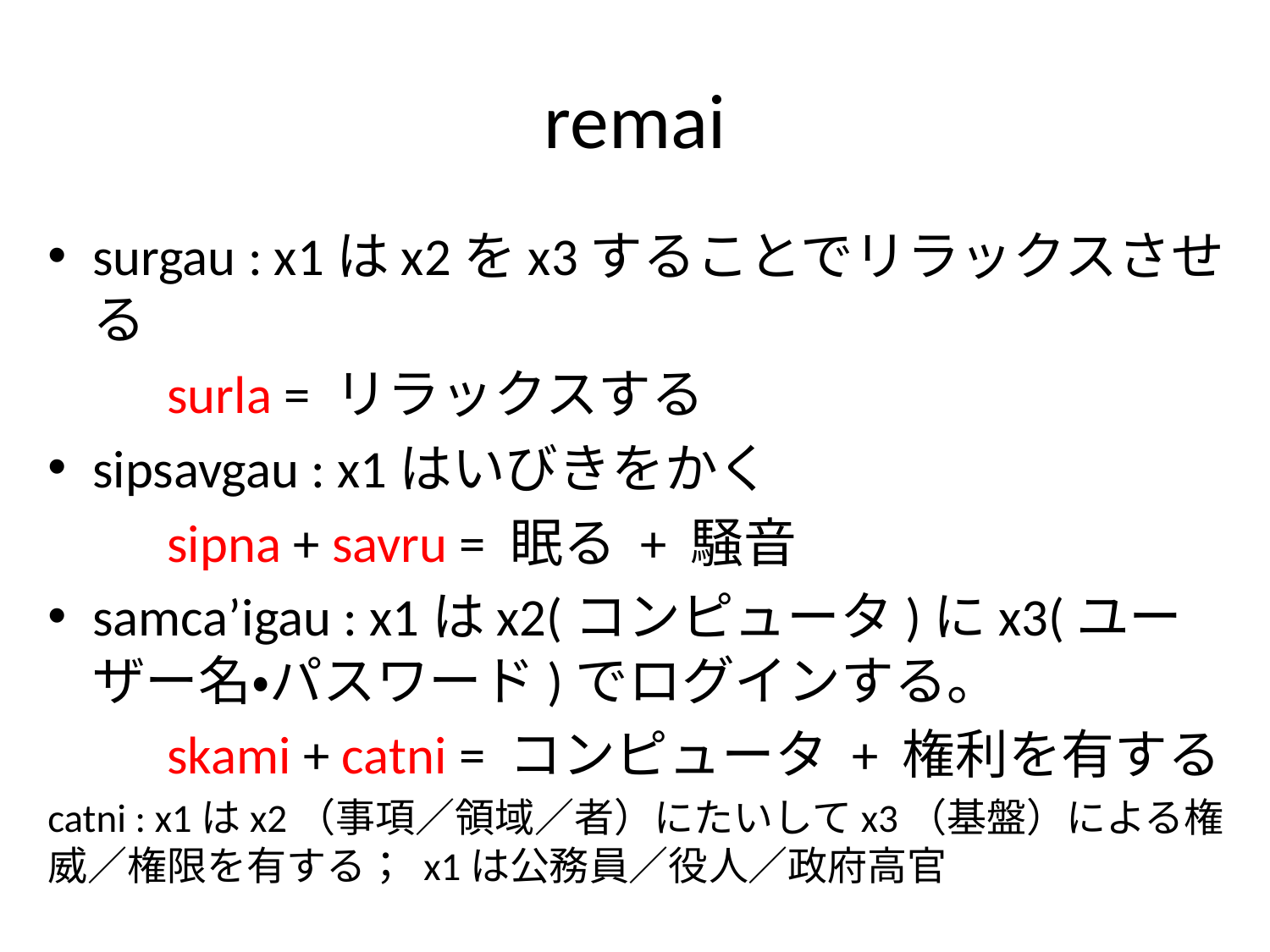

# remai
surgau : x1はx2をx3することでリラックスさせる
	surla = リラックスする
sipsavgau : x1はいびきをかく
	sipna + savru = 眠る + 騒音
samca’igau : x1はx2(コンピュータ)にx3(ユーザー名・パスワード)でログインする。
	skami + catni = コンピュータ + 権利を有する
catni : x1はx2（事項／領域／者）にたいしてx3（基盤）による権威／権限を有する； x1は公務員／役人／政府高官